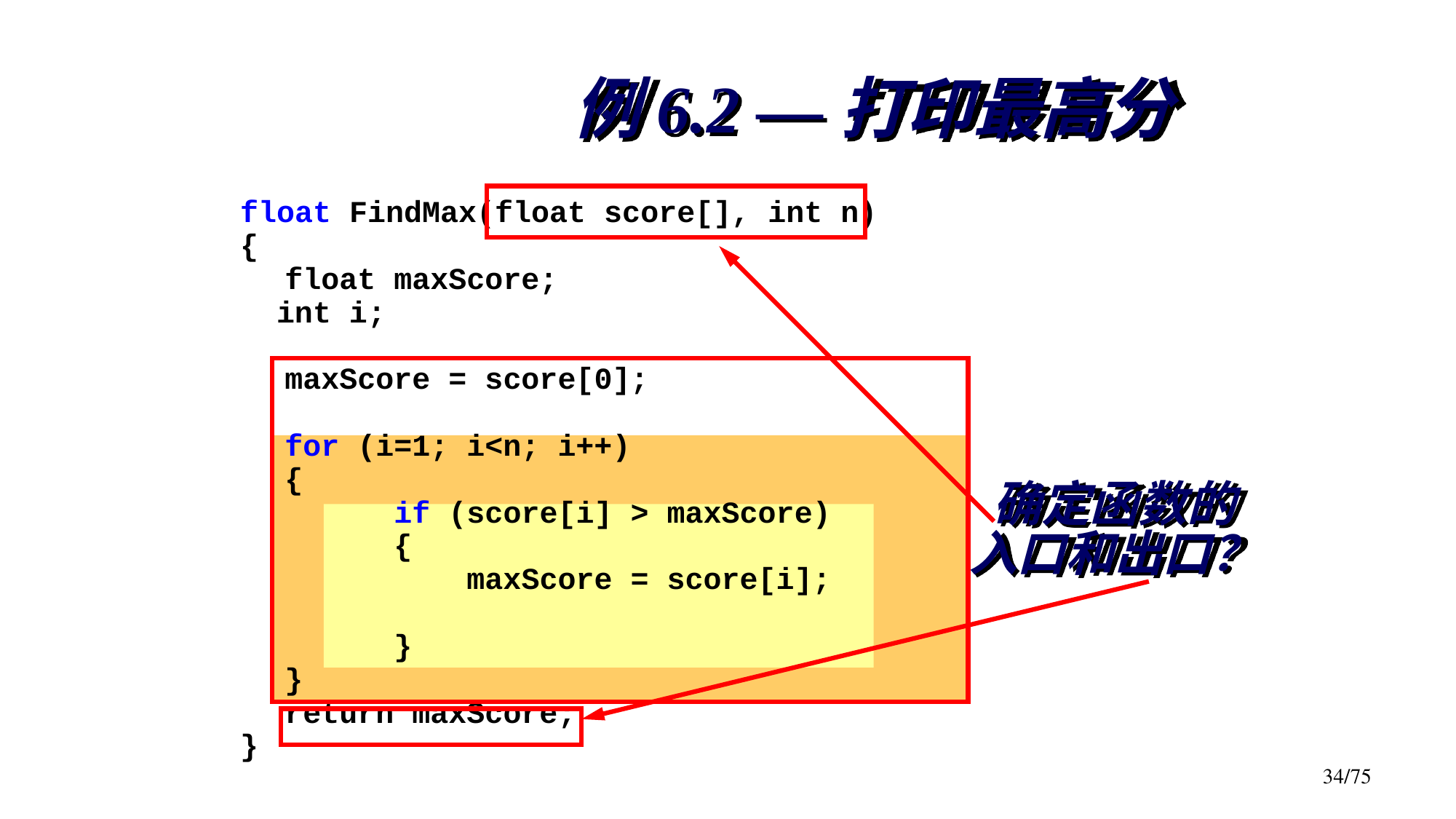

float FindMax(float score[], int n)
{
	float maxScore;
  int i;

	maxScore = score[0];

	for (i=1; i<n; i++)
	{
    	if (score[i] > maxScore)
    	{
   	    maxScore = score[i];

    	}
	}
	return maxScore;
}
# 例6.2 —打印最高分

确定函数的
入口和出口？